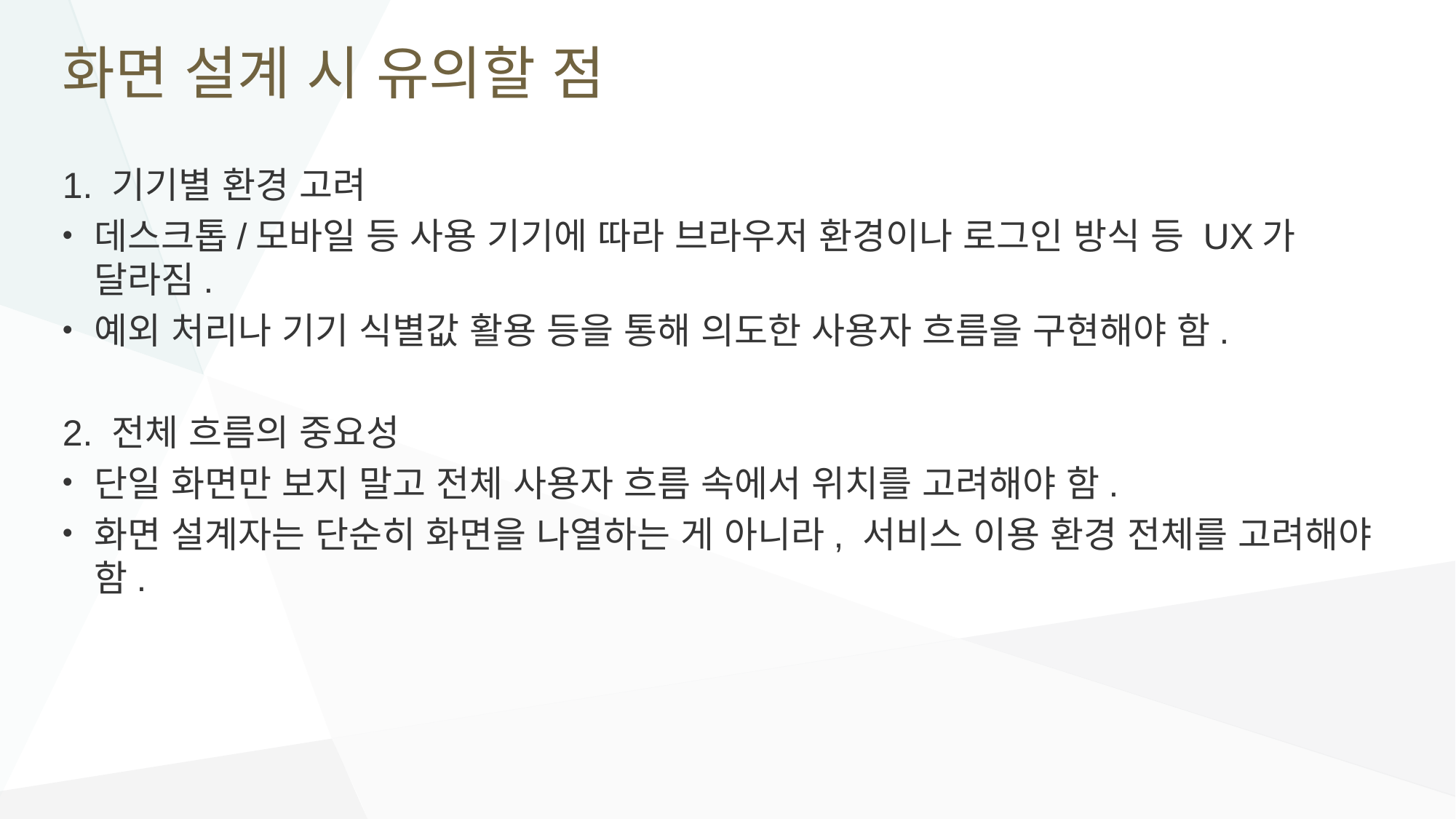

# 화면 설계 시 유의할 점
1. 기기별 환경 고려
데스크톱/모바일 등 사용 기기에 따라 브라우저 환경이나 로그인 방식 등 UX가 달라짐.
예외 처리나 기기 식별값 활용 등을 통해 의도한 사용자 흐름을 구현해야 함.

2. 전체 흐름의 중요성
단일 화면만 보지 말고 전체 사용자 흐름 속에서 위치를 고려해야 함.
화면 설계자는 단순히 화면을 나열하는 게 아니라, 서비스 이용 환경 전체를 고려해야 함.